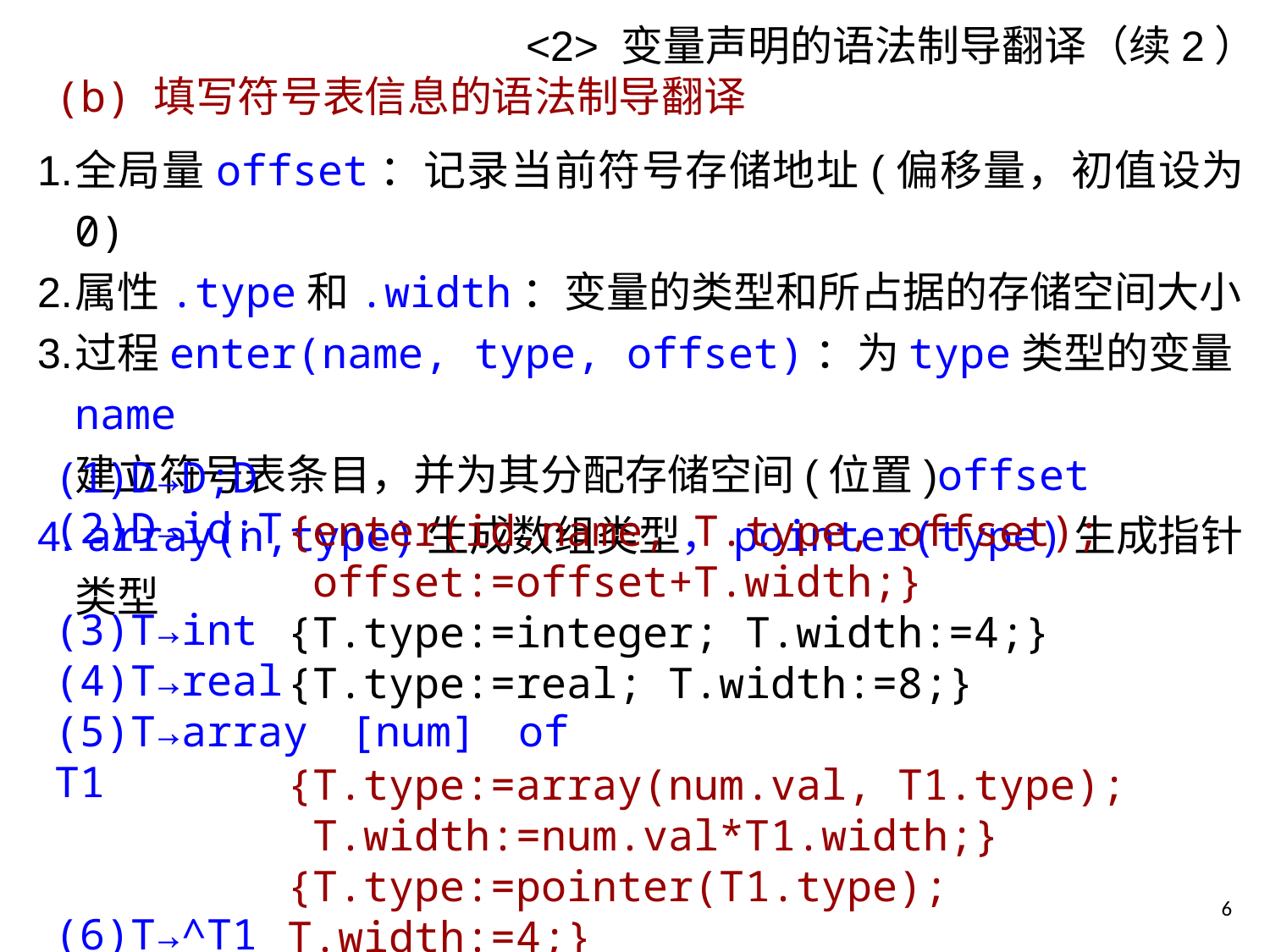

# <2> 变量声明的语法制导翻译（续2）
 (b) 填写符号表信息的语法制导翻译
全局量offset：记录当前符号存储地址(偏移量，初值设为0)
属性.type和.width：变量的类型和所占据的存储空间大小
过程enter(name, type, offset)：为type类型的变量name
建立符号表条目，并为其分配存储空间(位置)offset
 array(n,type)生成数组类型，pointer(type)生成指针类型
(1)D→D;D
(2)D→id:T

(3)T→int
(4)T→real
(5)T→array [num] of T1

(6)T→^T1
{enter(id.name, T.type, offset);
 offset:=offset+T.width;}
{T.type:=integer; T.width:=4;}
{T.type:=real; T.width:=8;}

{T.type:=array(num.val, T1.type);
 T.width:=num.val*T1.width;}
{T.type:=pointer(T1.type); T.width:=4;}
6